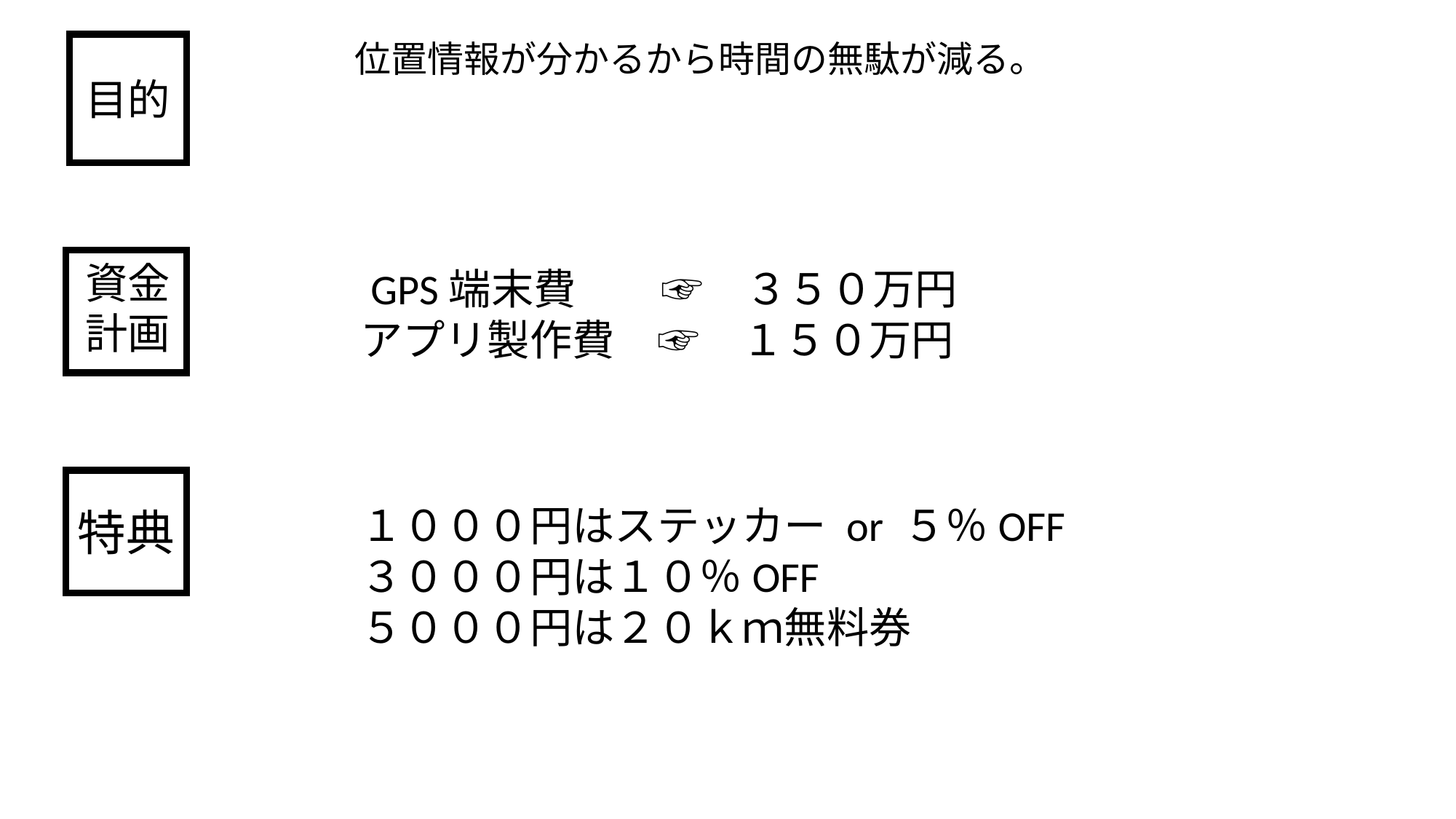

位置情報が分かるから時間の無駄が減る。

　GPS端末費　　☞　３５０万円
　アプリ製作費　☞　１５０万円

　１０００円はステッカー or ５％OFF
　３０００円は１０％OFF
　５０００円は２０ｋｍ無料券

目的

資金計画
特典